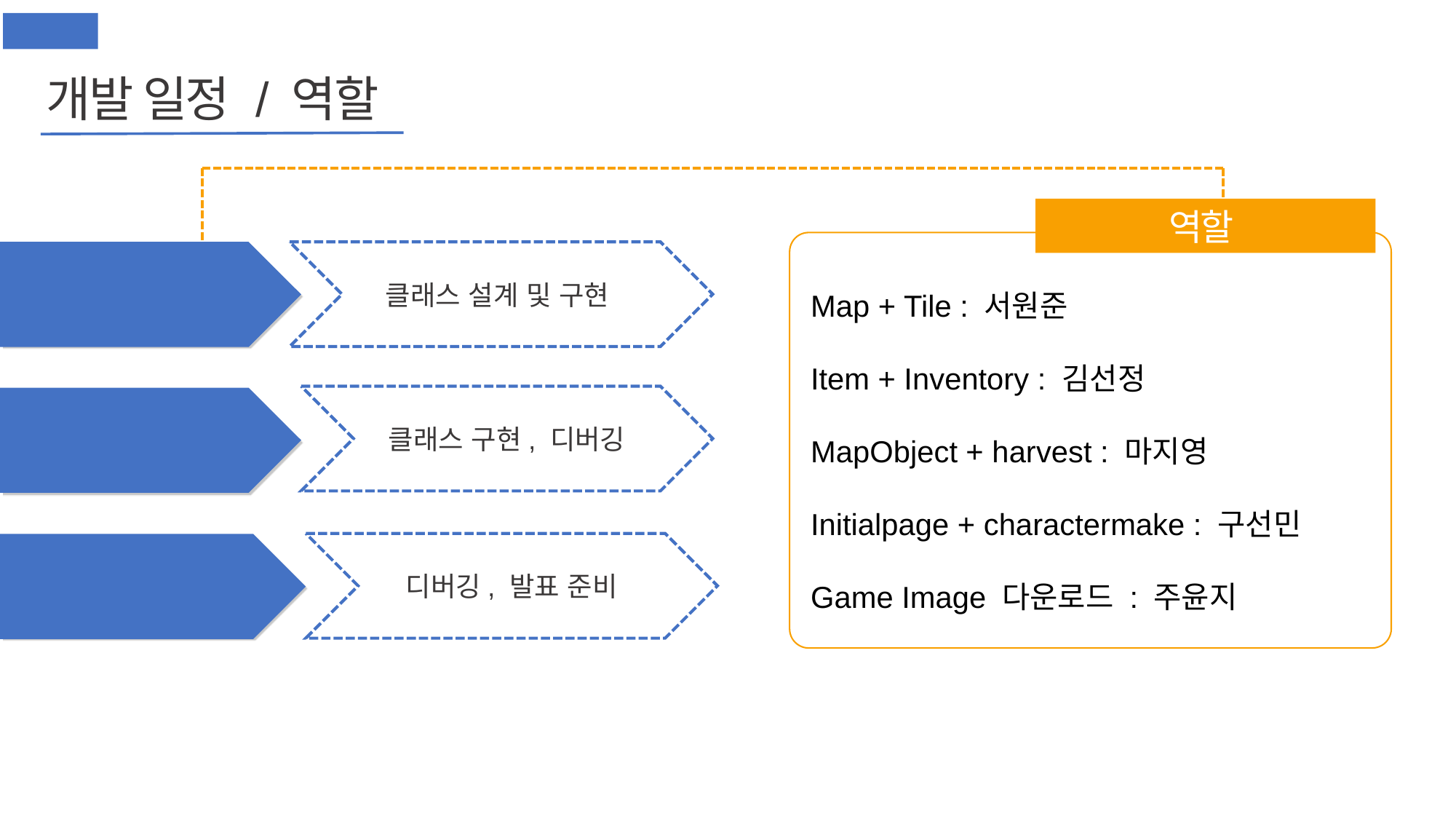

* 쁠쁠 *
개발 일정 / 역할
역할

2주차
클래스 설계 및 구현
Map + Tile : 서원준

Item + Inventory : 김선정

MapObject + harvest : 마지영

Initialpage + charactermake : 구선민

Game Image 다운로드 : 주윤지
클래스 구현, 디버깅
3주차
디버깅, 발표 준비
4주차